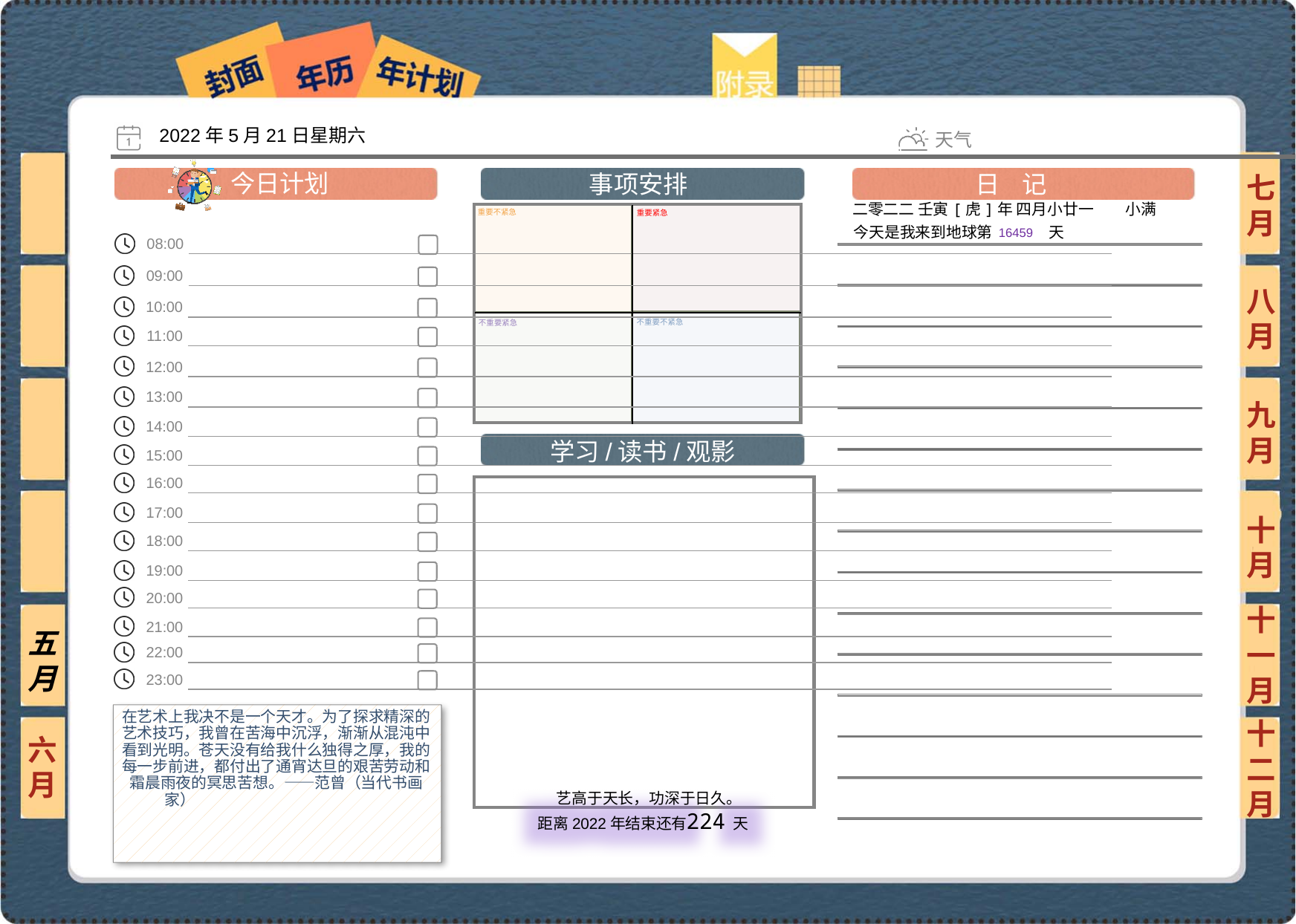

2022年5月21日星期六
七月
二零二二 壬寅[虎]年 四月小廿一         小满
16459
八月
九月
十月
十一月
五月
在艺术上我决不是一个天才。为了探求精深的艺术技巧，我曾在苦海中沉浮，渐渐从混沌中看到光明。苍天没有给我什么独得之厚，我的每一步前进，都付出了通宵达旦的艰苦劳动和霜晨雨夜的冥思苦想。——范曾（当代书画家）

六月
十二月
224
 艺高于天长，功深于日久。